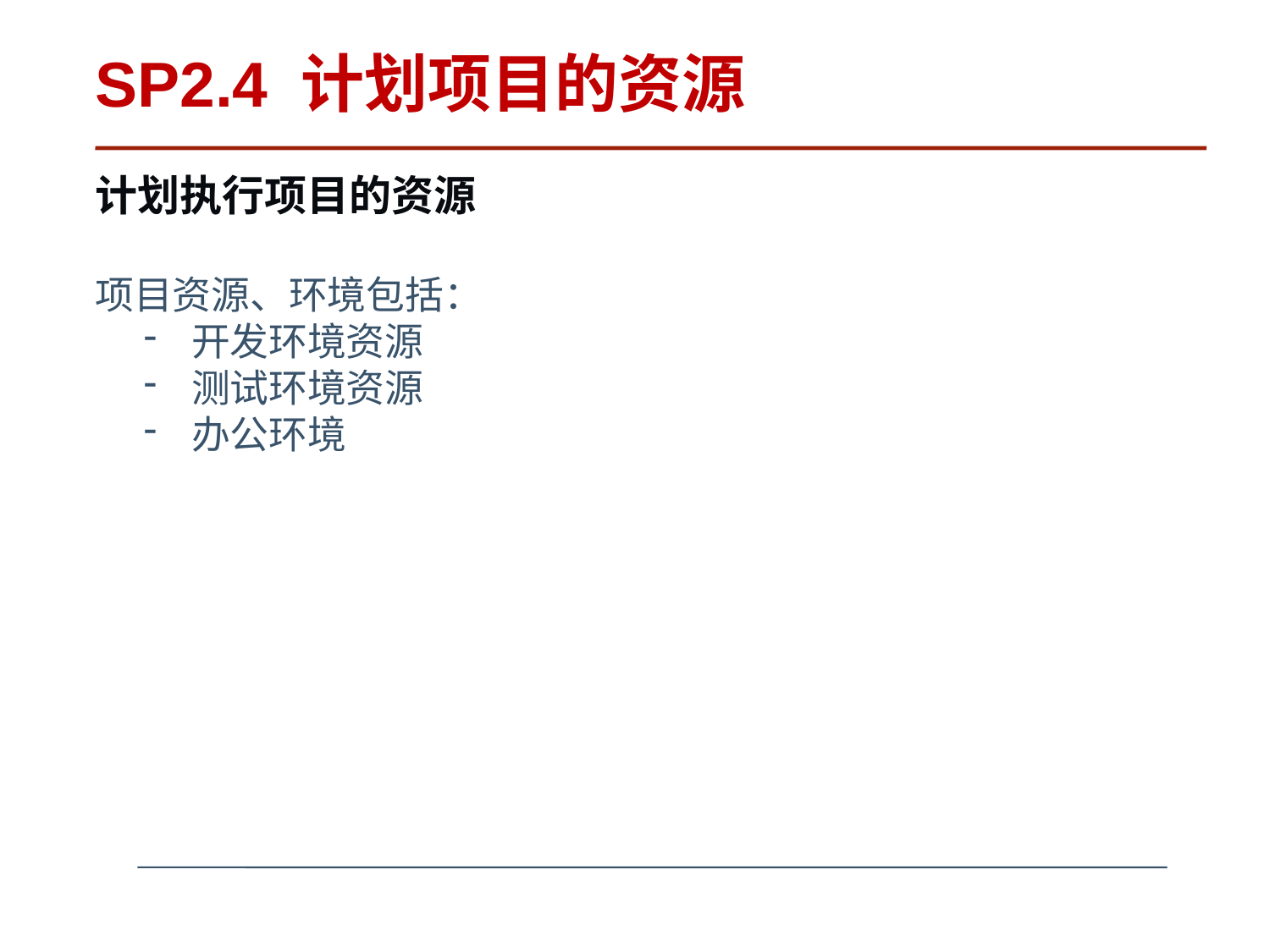

# SP2.4 计划项目的资源
计划执行项目的资源

项目资源、环境包括：
开发环境资源
测试环境资源
办公环境